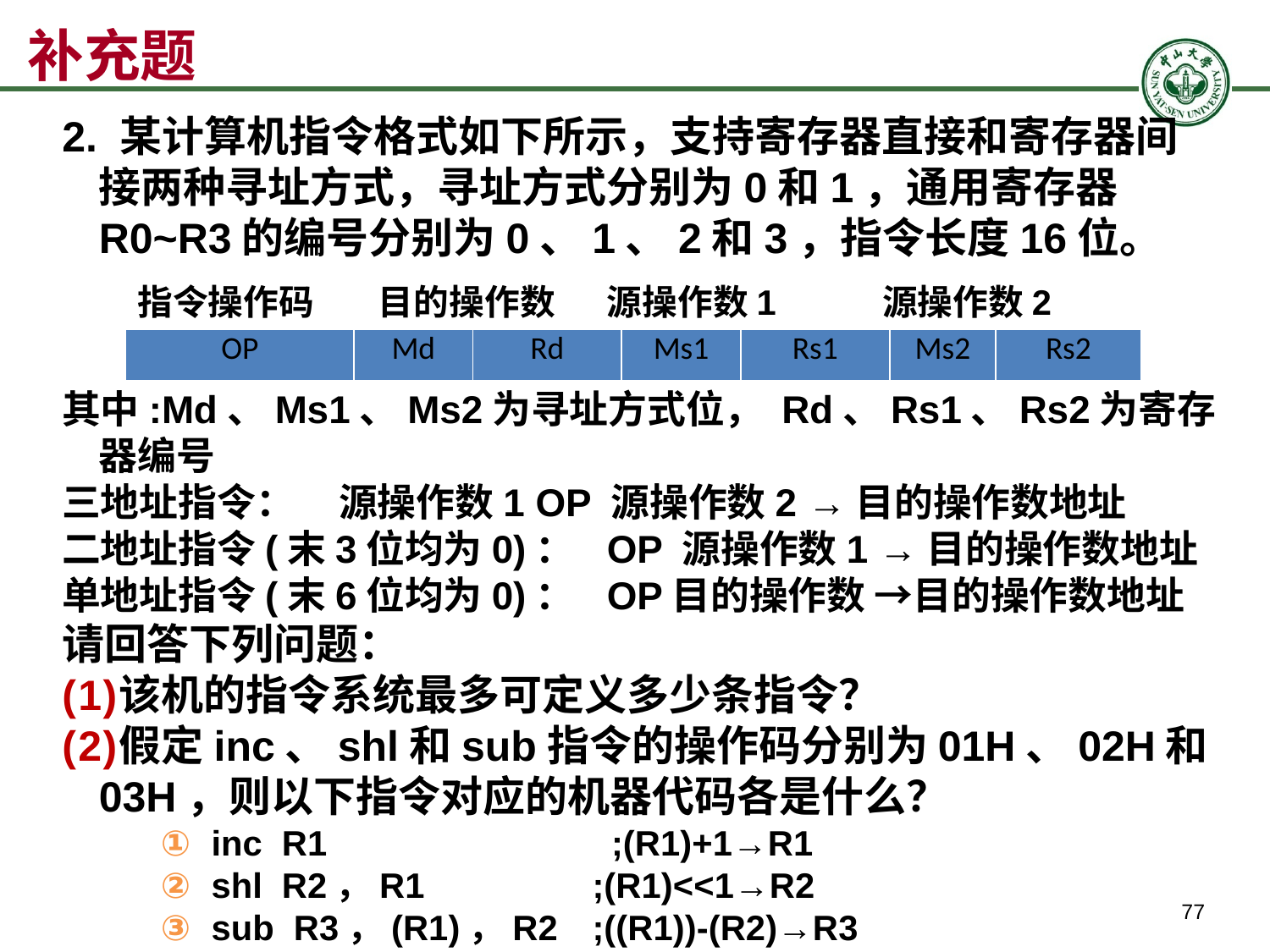

# 补充题
2. 某计算机指令格式如下所示，支持寄存器直接和寄存器间接两种寻址方式，寻址方式分别为0和1，通用寄存器R0~R3的编号分别为0、1、2和3，指令长度16位。
	   指令操作码        目的操作数	源操作数1          源操作数2

其中:Md、Ms1、Ms2为寻址方式位， Rd、Rs1、Rs2为寄存器编号
三地址指令：     源操作数1 OP 源操作数2 →目的操作数地址
二地址指令(末3位均为0)： 	OP 源操作数1 →目的操作数地址
单地址指令(末6位均为0)：	OP目的操作数 →目的操作数地址
请回答下列问题：
该机的指令系统最多可定义多少条指令？
假定inc、shl和sub指令的操作码分别为01H、02H和03H，则以下指令对应的机器代码各是什么？
inc  R1		               ;(R1)+1→R1
shl  R2，R1		;(R1)<<1→R2
sub  R3，(R1)，R2	;((R1))-(R2)→R3

| OP | Md | Rd | Ms1 | Rs1 | Ms2 | Rs2 |
| --- | --- | --- | --- | --- | --- | --- |